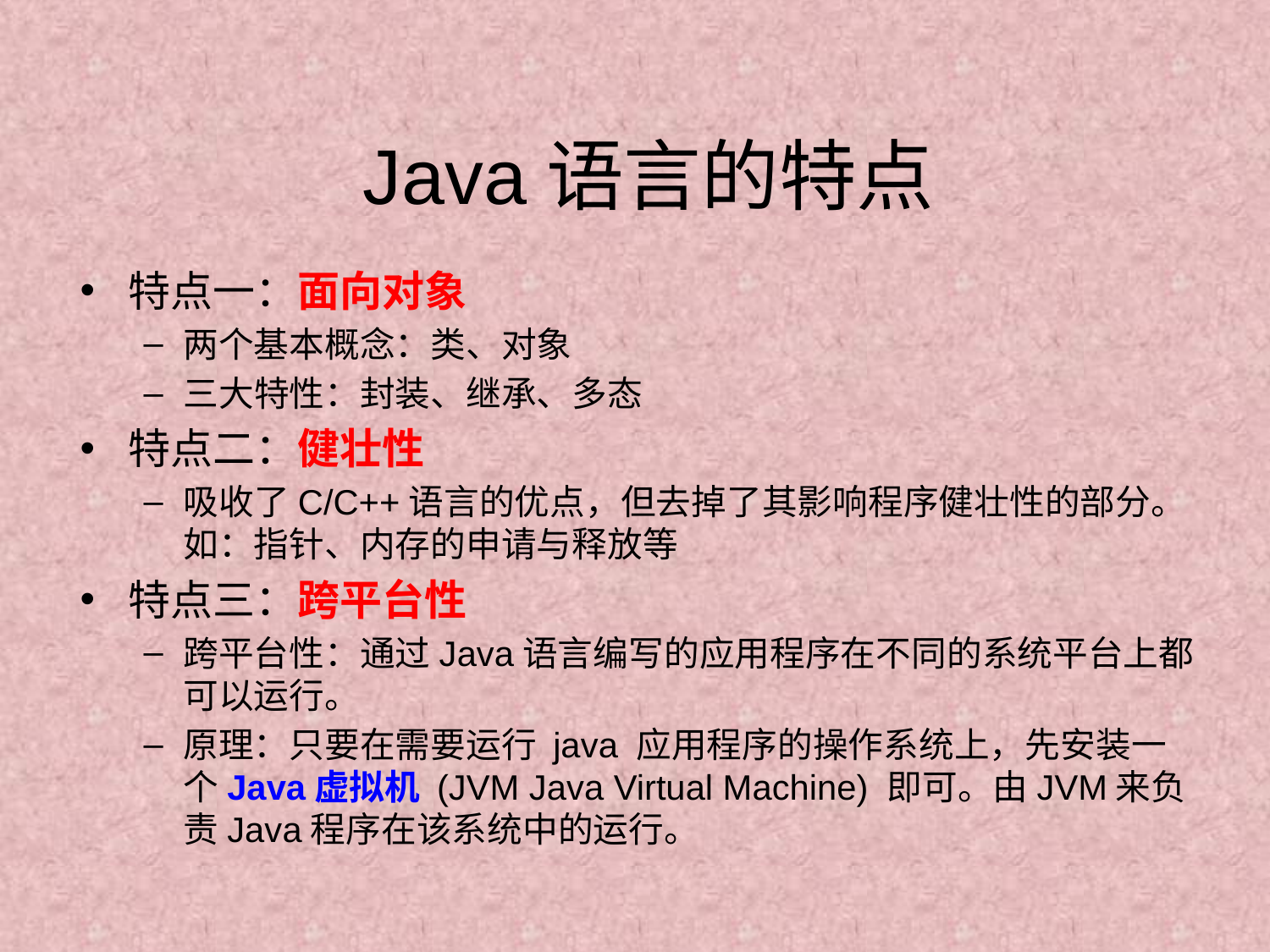

# Java语言的特点
特点一：面向对象
两个基本概念：类、对象
三大特性：封装、继承、多态
特点二：健壮性
吸收了C/C++语言的优点，但去掉了其影响程序健壮性的部分。如：指针、内存的申请与释放等
特点三：跨平台性
跨平台性：通过Java语言编写的应用程序在不同的系统平台上都可以运行。
原理：只要在需要运行 java 应用程序的操作系统上，先安装一个Java虚拟机 (JVM Java Virtual Machine) 即可。由JVM来负责Java程序在该系统中的运行。